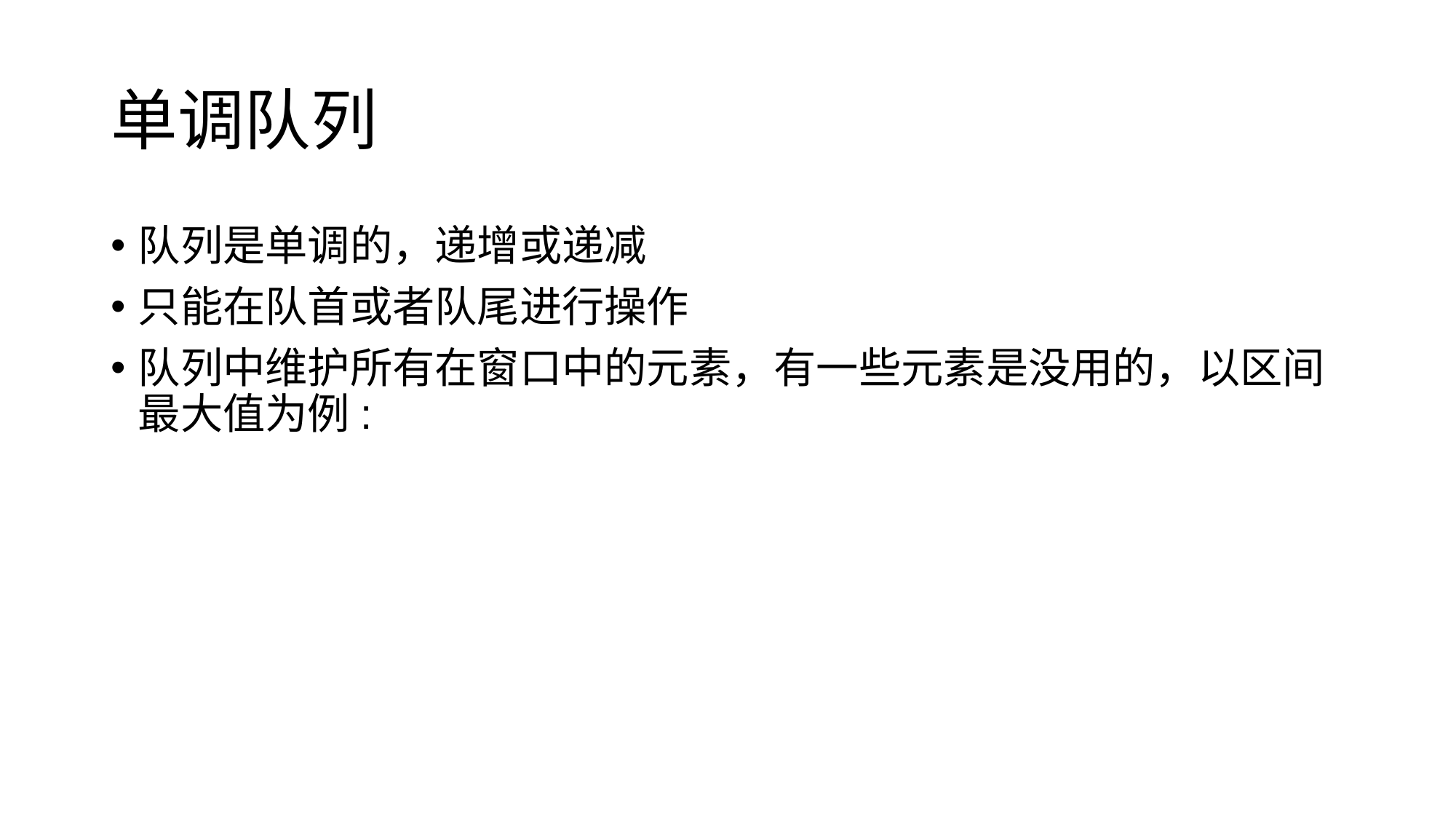

# 单调队列
队列是单调的，递增或递减
只能在队首或者队尾进行操作
队列中维护所有在窗口中的元素，有一些元素是没用的，以区间最大值为例: